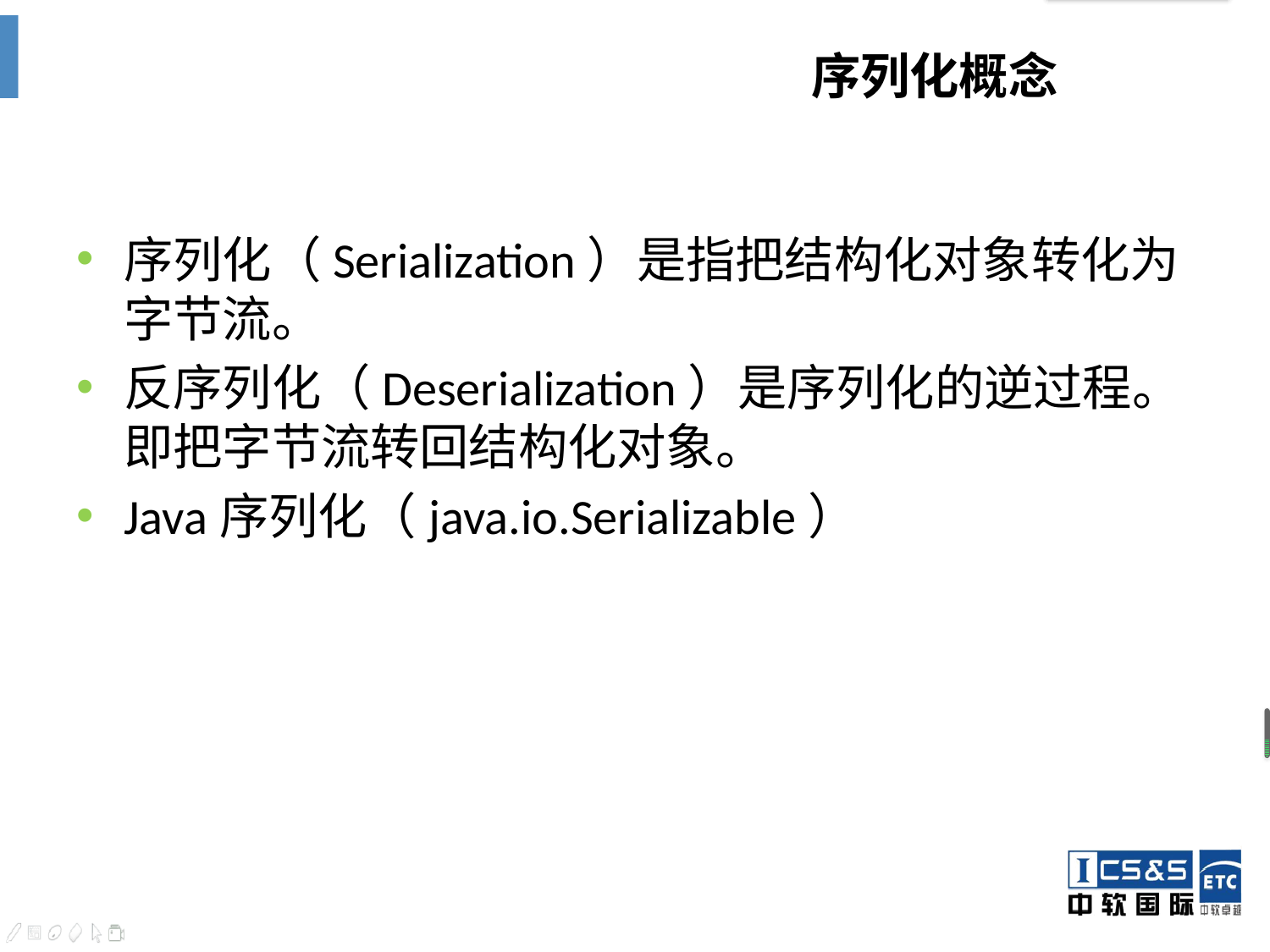

# 序列化概念
序列化（Serialization）是指把结构化对象转化为字节流。
反序列化（Deserialization）是序列化的逆过程。即把字节流转回结构化对象。
Java序列化（java.io.Serializable）